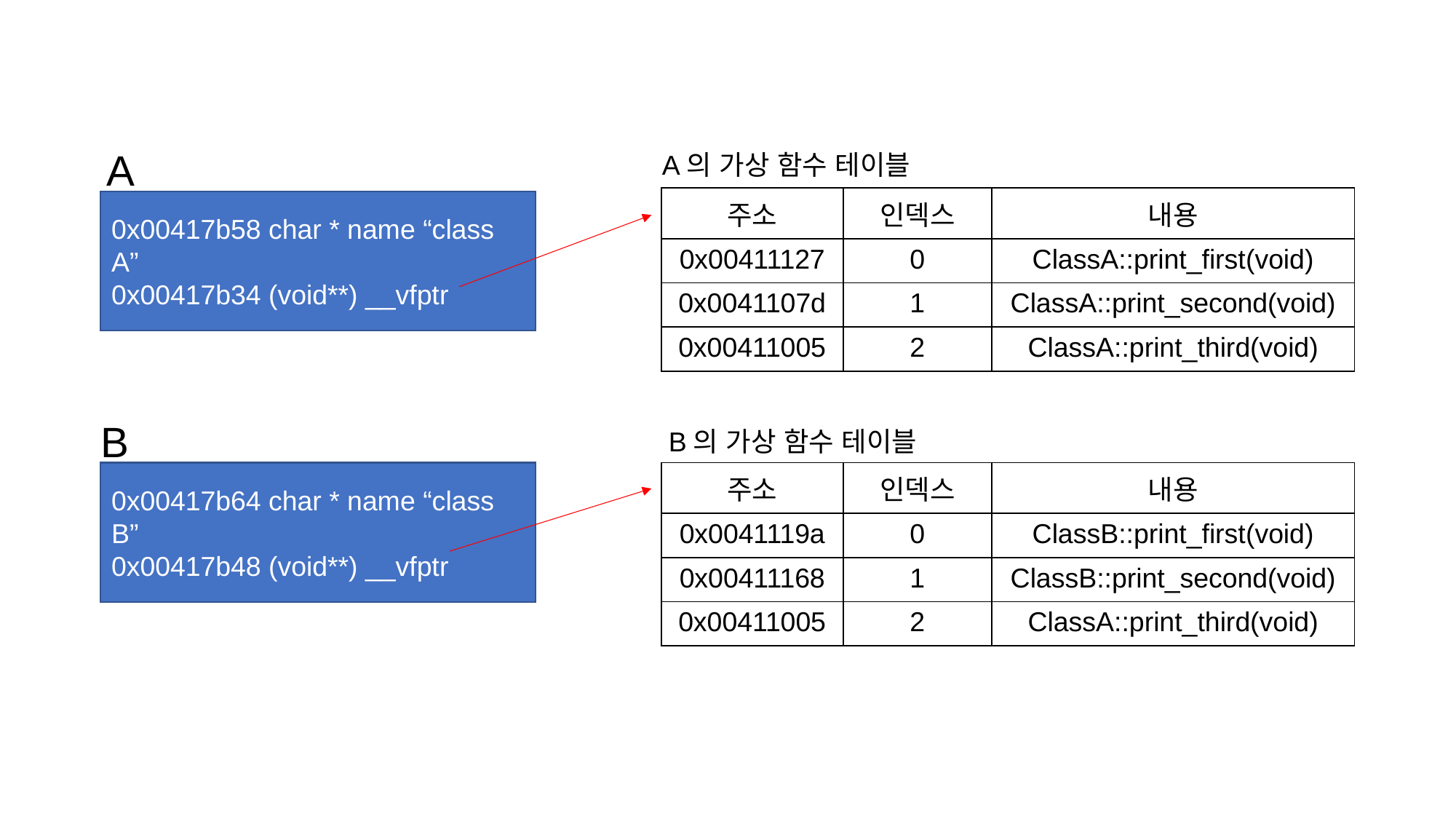

A
0x00417b58 char * name “class A”
0x00417b34 (void**) __vfptr
A의 가상 함수 테이블
| 주소 | 인덱스 | 내용 |
| --- | --- | --- |
| 0x00411127 | 0 | ClassA::print\_first(void) |
| 0x0041107d | 1 | ClassA::print\_second(void) |
| 0x00411005 | 2 | ClassA::print\_third(void) |
B
0x00417b64 char * name “class B”
0x00417b48 (void**) __vfptr
B의 가상 함수 테이블
| 주소 | 인덱스 | 내용 |
| --- | --- | --- |
| 0x0041119a | 0 | ClassB::print\_first(void) |
| 0x00411168 | 1 | ClassB::print\_second(void) |
| 0x00411005 | 2 | ClassA::print\_third(void) |